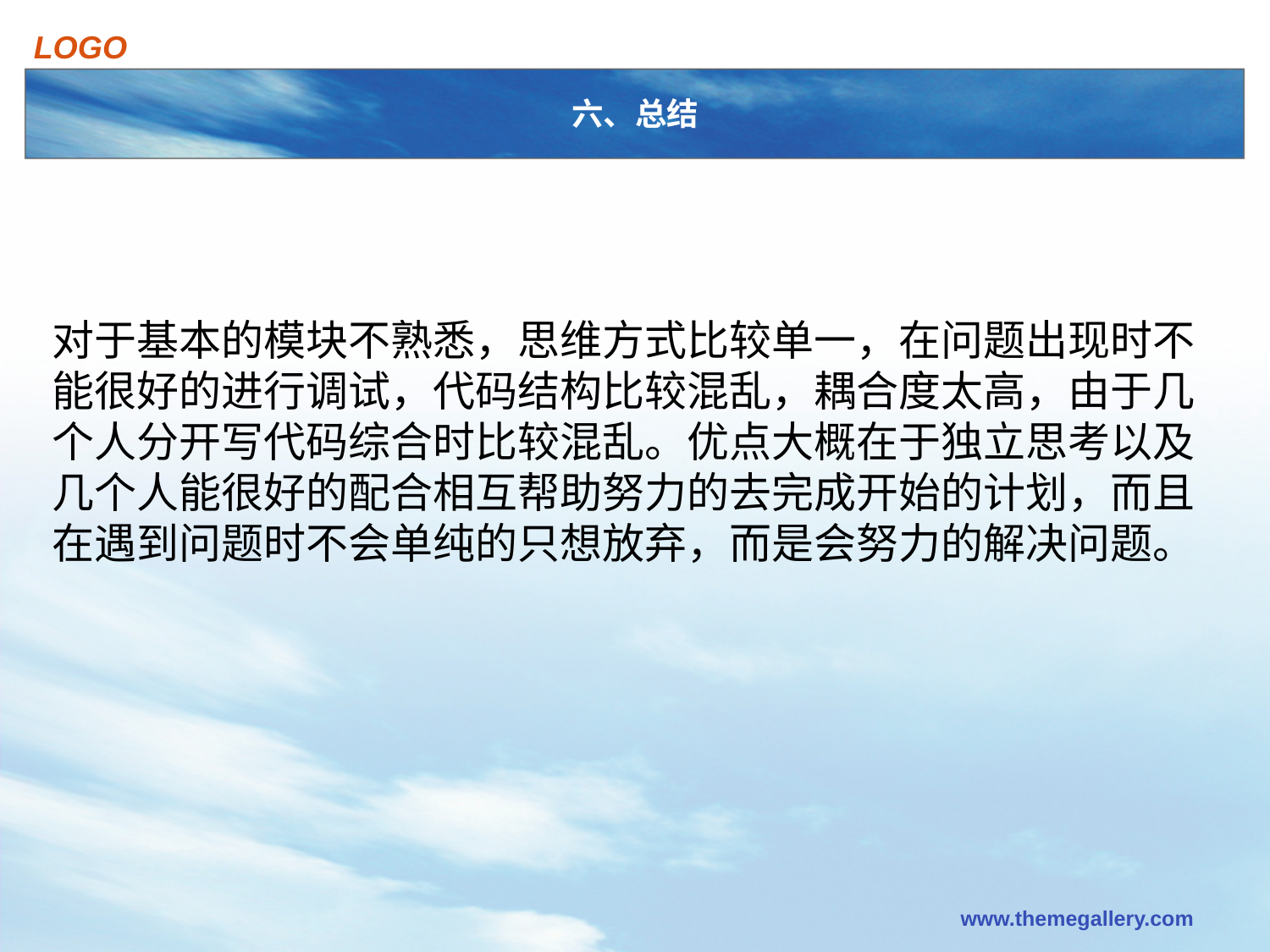

# 六、总结
对于基本的模块不熟悉，思维方式比较单一，在问题出现时不能很好的进行调试，代码结构比较混乱，耦合度太高，由于几个人分开写代码综合时比较混乱。优点大概在于独立思考以及几个人能很好的配合相互帮助努力的去完成开始的计划，而且在遇到问题时不会单纯的只想放弃，而是会努力的解决问题。

www.themegallery.com